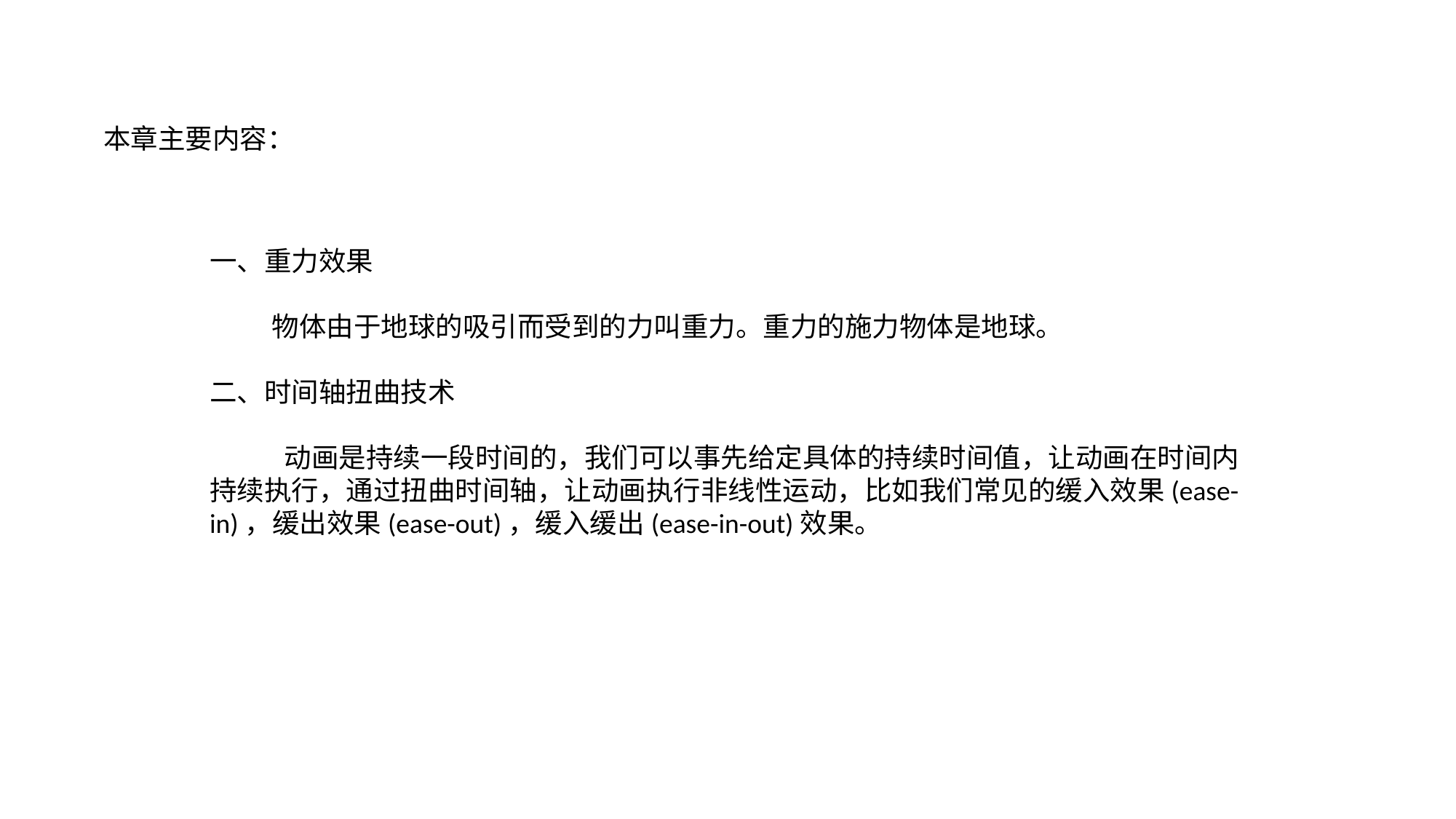

本章主要内容：
一、重力效果

         物体由于地球的吸引而受到的力叫重力。重力的施力物体是地球。

二、时间轴扭曲技术

           动画是持续一段时间的，我们可以事先给定具体的持续时间值，让动画在时间内  持续执行，通过扭曲时间轴，让动画执行非线性运动，比如我们常见的缓入效果(ease-in)，缓出效果(ease-out)，缓入缓出(ease-in-out)效果。